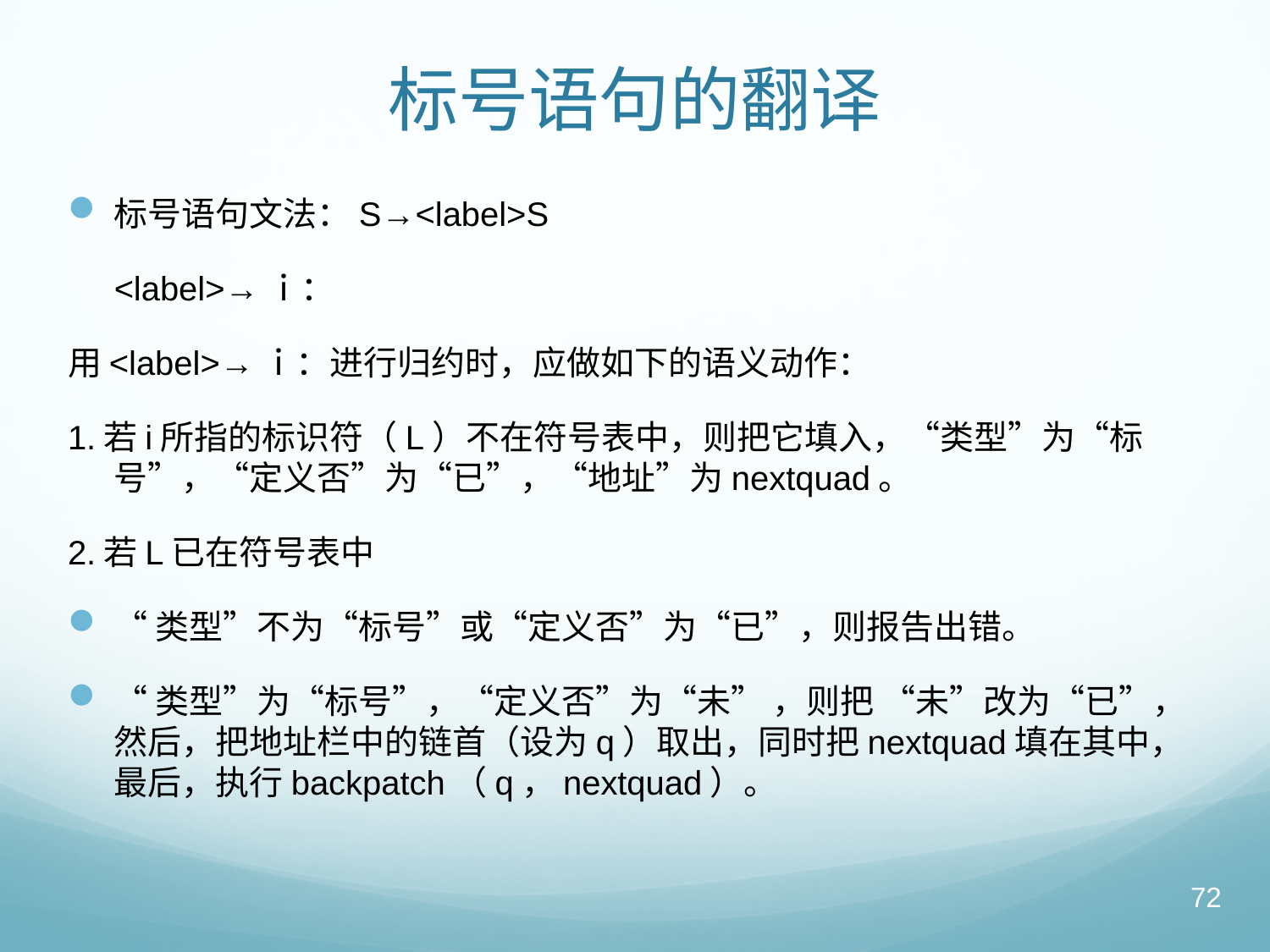

# 标号语句的翻译
标号语句文法：S→<label>S
			<label>→ｉ：
用<label>→ｉ：进行归约时，应做如下的语义动作：
1.若i所指的标识符（L）不在符号表中，则把它填入，“类型”为“标号”，“定义否”为“已”，“地址”为nextquad。
2.若L已在符号表中
“类型”不为“标号”或“定义否”为“已”，则报告出错。
“类型”为“标号”，“定义否”为“未” ，则把 “未”改为“已”，然后，把地址栏中的链首（设为q）取出，同时把nextquad填在其中，最后，执行backpatch（q，nextquad）。
72